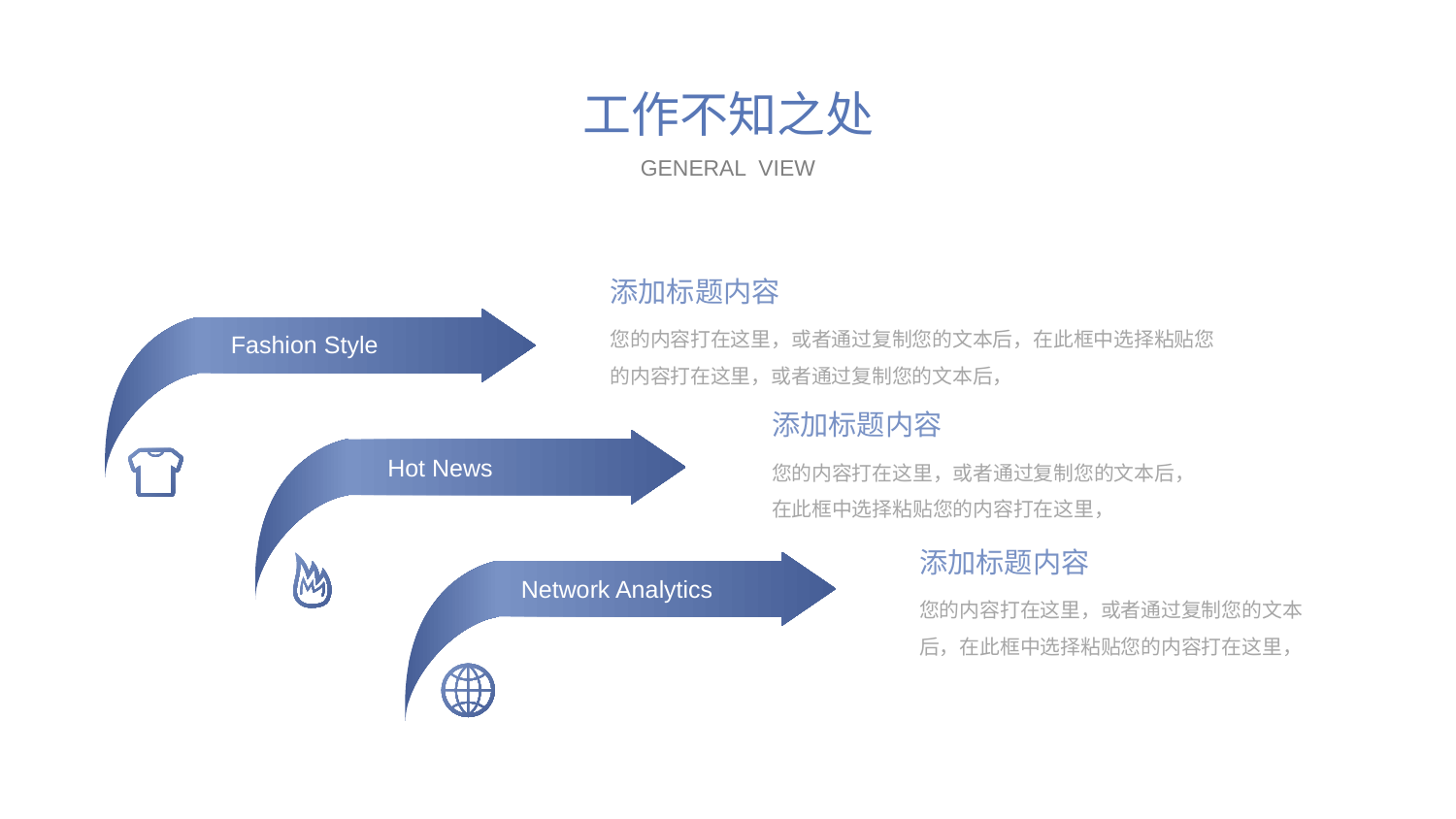

工作不知之处
GENERAL  VIEW
添加标题内容
您的内容打在这里，或者通过复制您的文本后，在此框中选择粘贴您的内容打在这里，或者通过复制您的文本后，

Fashion Style
添加标题内容
您的内容打在这里，或者通过复制您的文本后，在此框中选择粘贴您的内容打在这里，

Hot News

添加标题内容
您的内容打在这里，或者通过复制您的文本后，在此框中选择粘贴您的内容打在这里，

Network Analytics